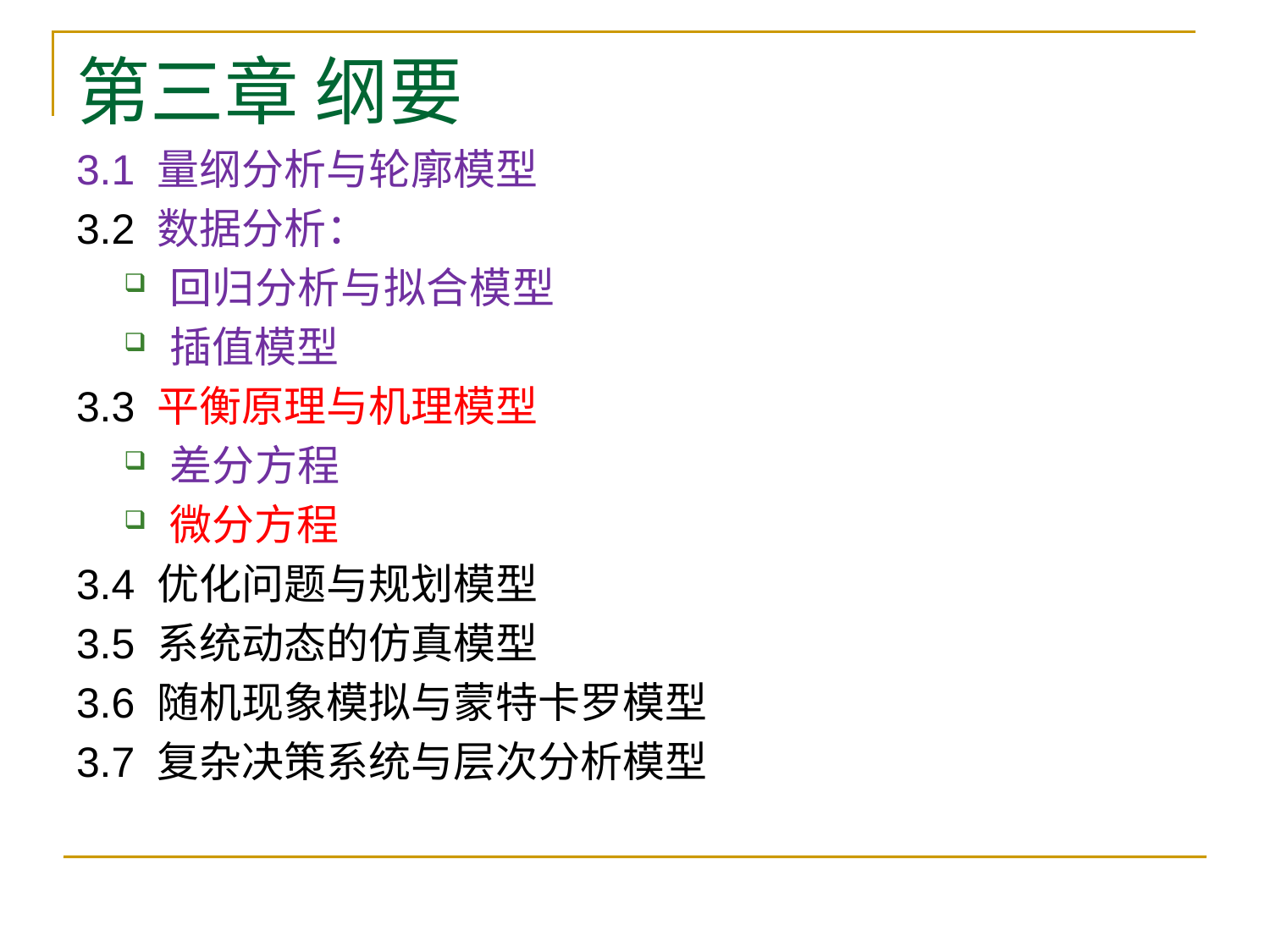

# 第三章 纲要
3.1 量纲分析与轮廓模型
3.2 数据分析：
回归分析与拟合模型
插值模型
3.3 平衡原理与机理模型
差分方程
微分方程
3.4 优化问题与规划模型
3.5 系统动态的仿真模型
3.6 随机现象模拟与蒙特卡罗模型
3.7 复杂决策系统与层次分析模型